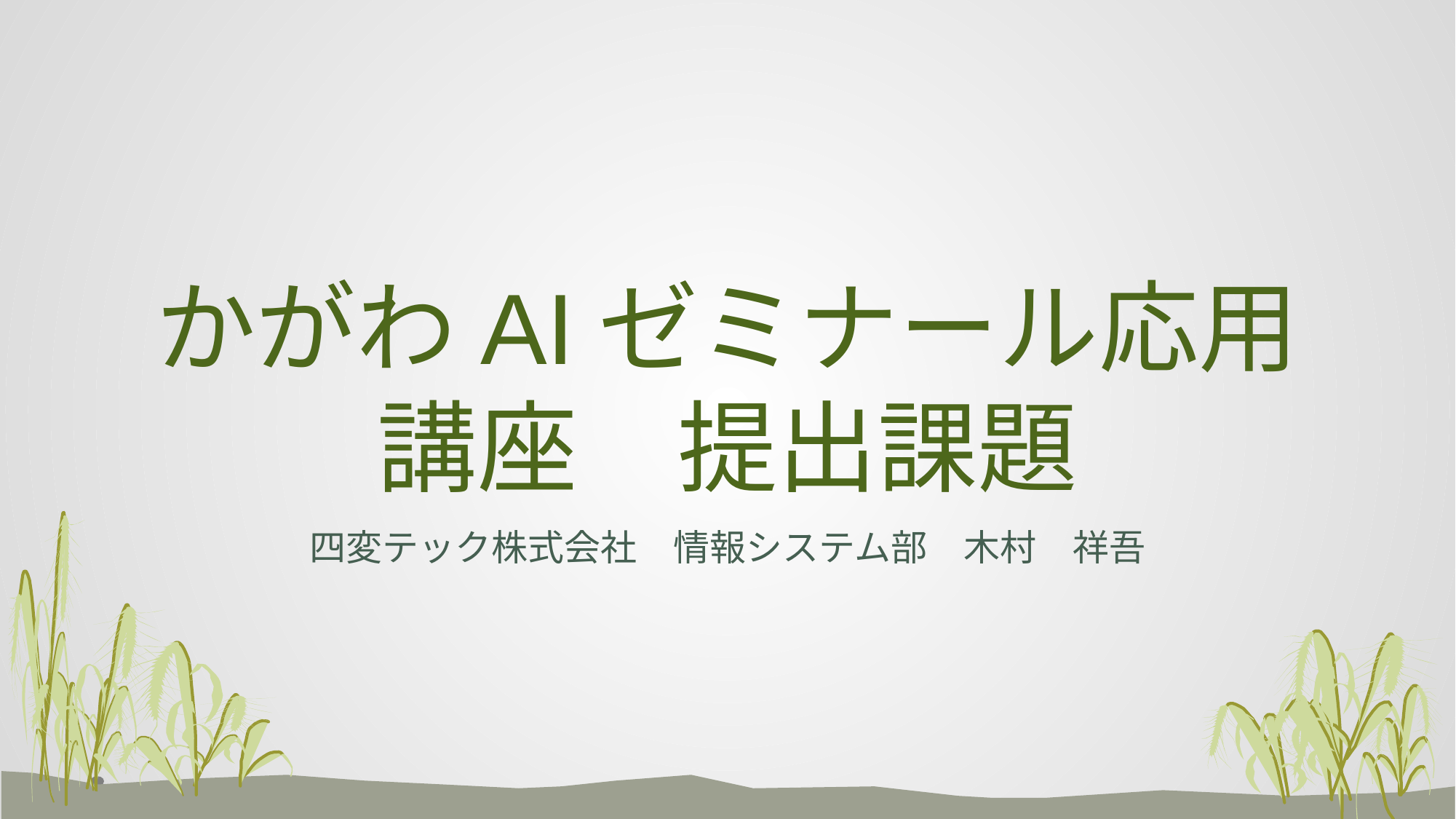

# かがわAIゼミナール応用講座　提出課題
四変テック株式会社　情報システム部　木村　祥吾